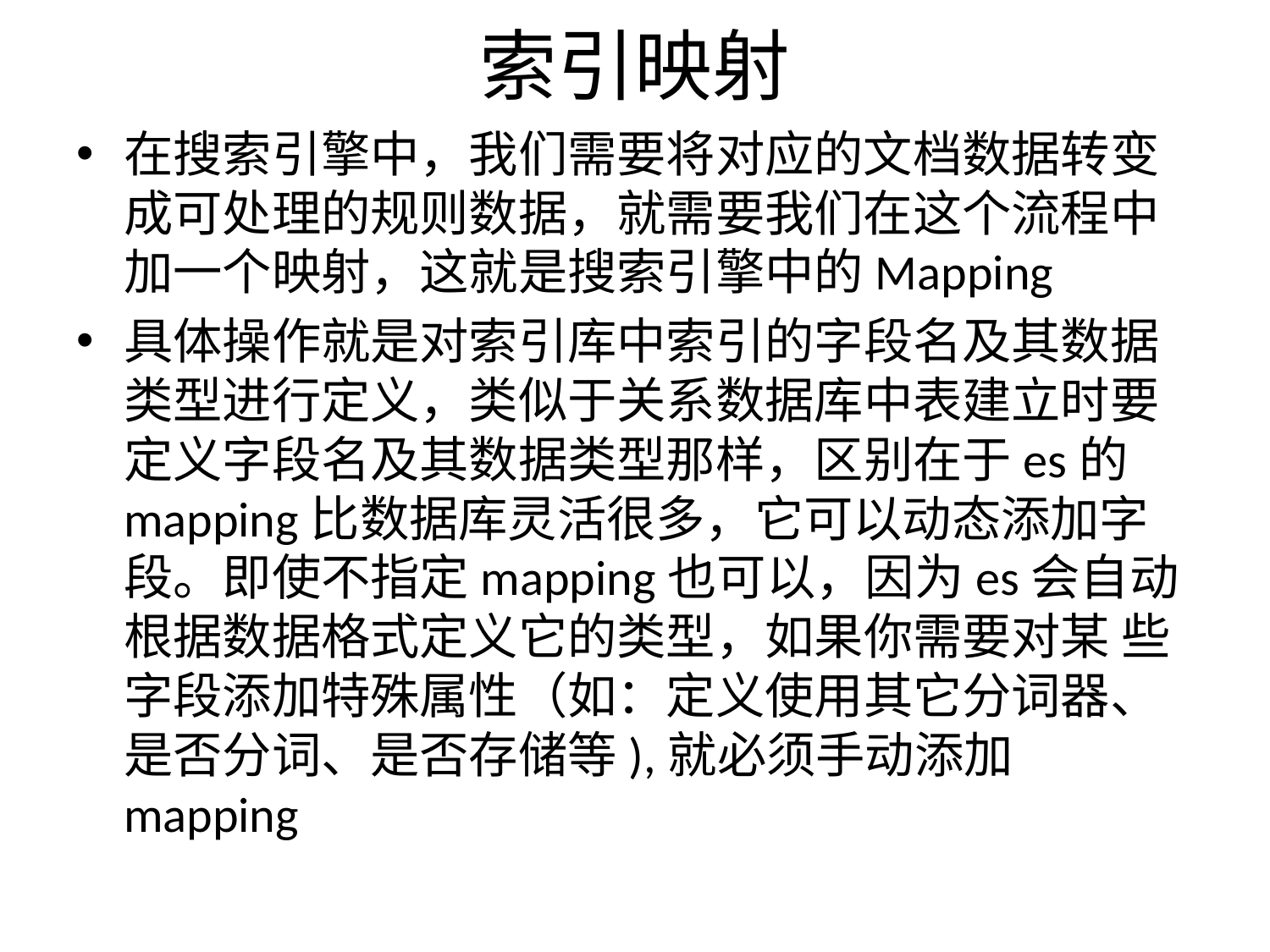

# 索引映射
在搜索引擎中，我们需要将对应的文档数据转变成可处理的规则数据，就需要我们在这个流程中加一个映射，这就是搜索引擎中的Mapping
具体操作就是对索引库中索引的字段名及其数据类型进行定义，类似于关系数据库中表建立时要定义字段名及其数据类型那样，区别在于es的 mapping比数据库灵活很多，它可以动态添加字段。即使不指定mapping也可以，因为es会自动根据数据格式定义它的类型，如果你需要对某 些字段添加特殊属性（如：定义使用其它分词器、是否分词、是否存储等),就必须手动添加mapping